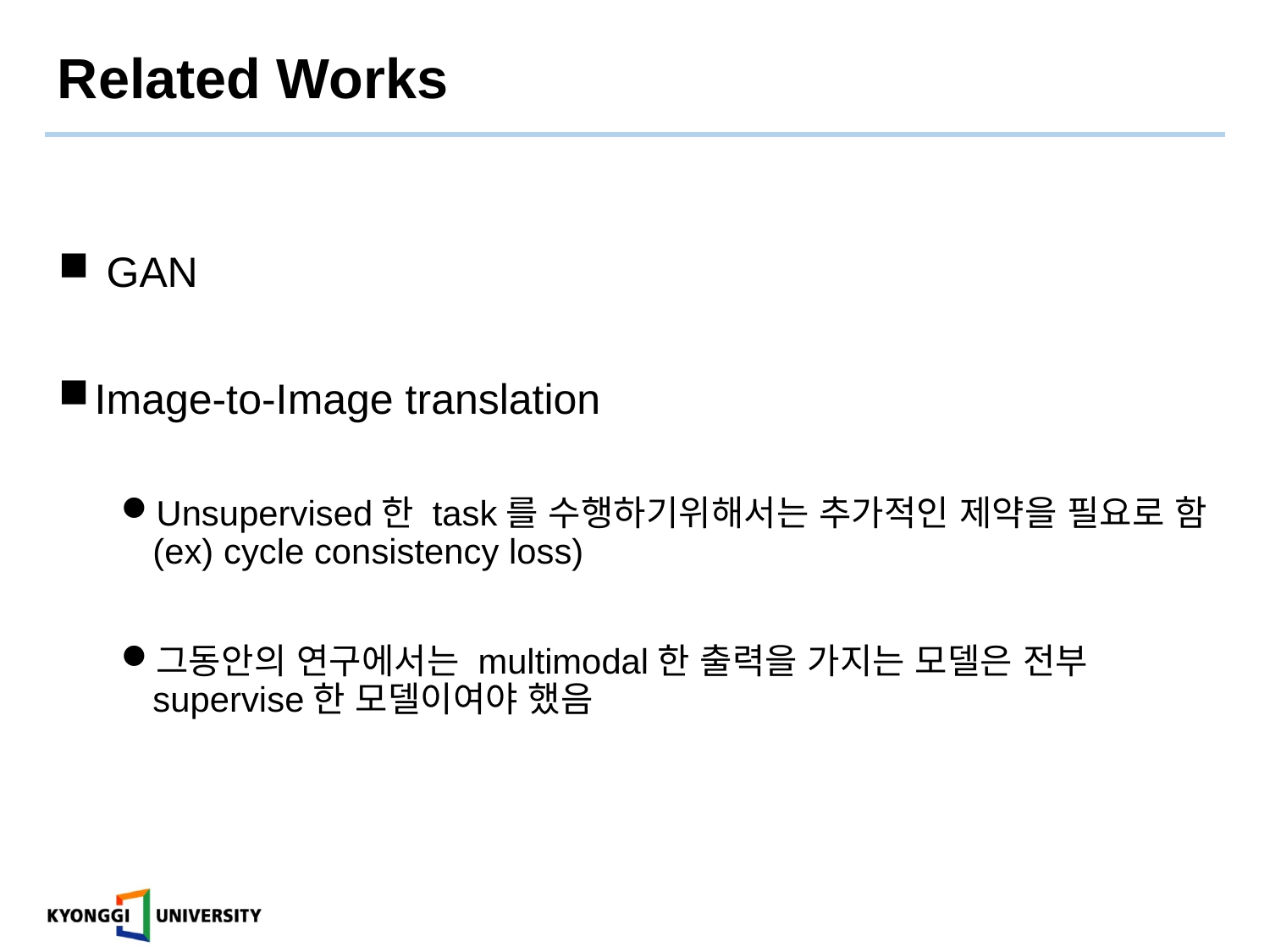

# Related Works

 GAN

Image-to-Image translation

Unsupervised한 task를 수행하기위해서는 추가적인 제약을 필요로 함 (ex) cycle consistency loss)

그동안의 연구에서는 multimodal한 출력을 가지는 모델은 전부  supervise한 모델이여야 했음